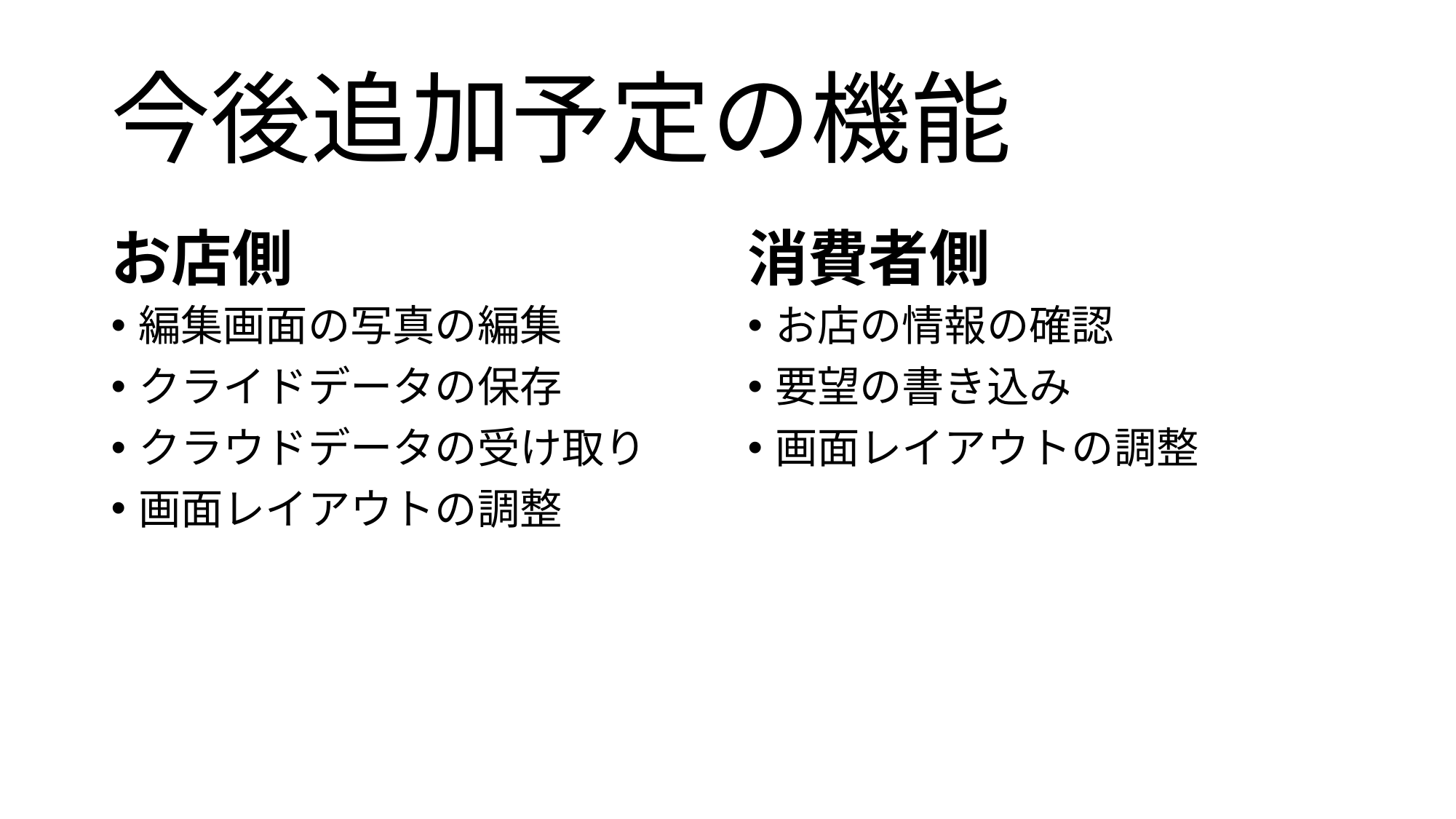

# 今後追加予定の機能
お店側
消費者側
編集画面の写真の編集
クライドデータの保存
クラウドデータの受け取り
画面レイアウトの調整
お店の情報の確認
要望の書き込み
画面レイアウトの調整